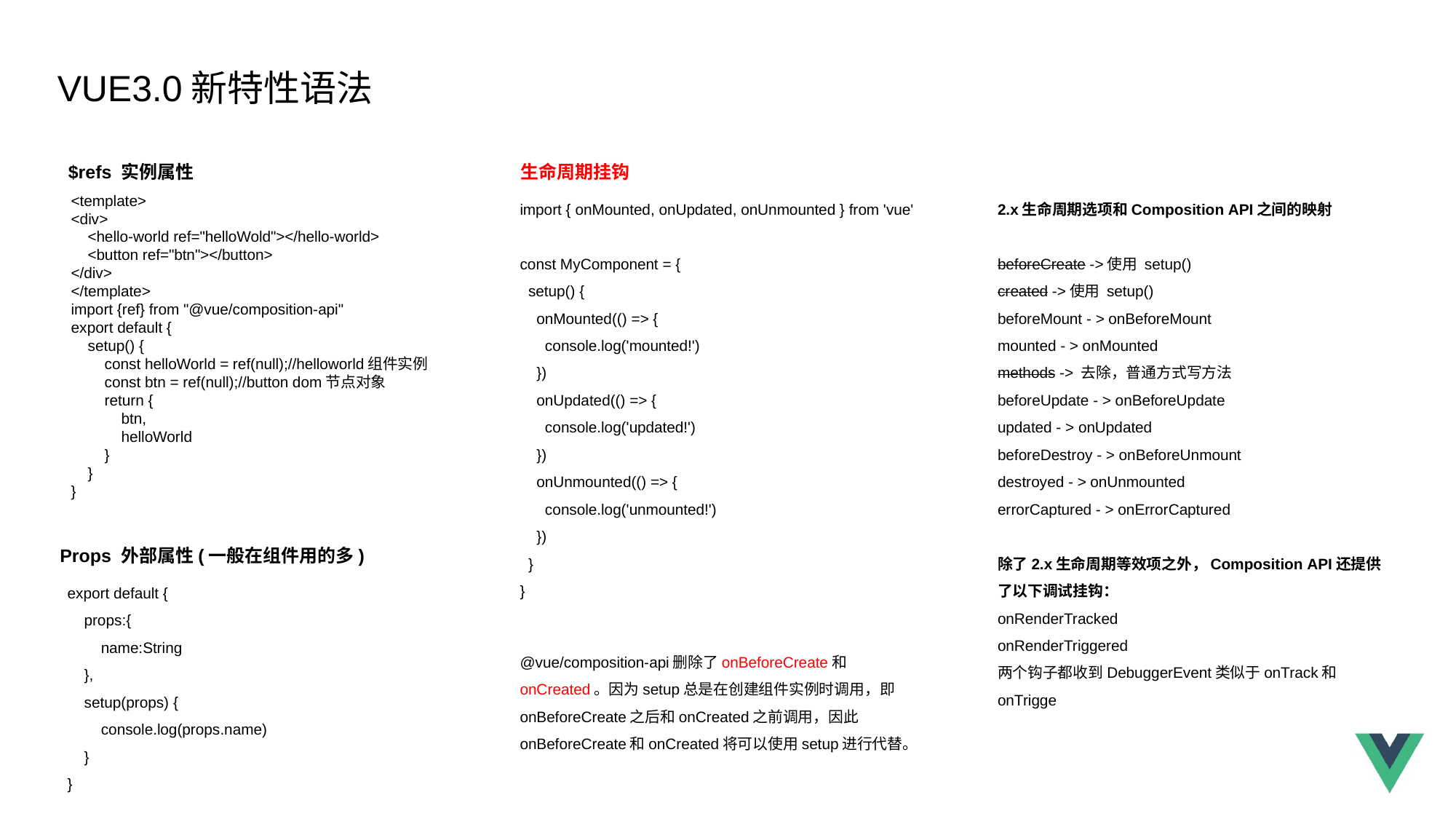

VUE3.0新特性语法
$refs 实例属性
生命周期挂钩
<template>
<div>
    <hello-world ref="helloWold"></hello-world>
    <button ref="btn"></button>
</div>
</template>
import {ref} from "@vue/composition-api"
export default {
    setup() {
        const helloWorld = ref(null);//helloworld组件实例
        const btn = ref(null);//button dom节点对象
        return {
            btn,
            helloWorld
        }
    }
}
import { onMounted, onUpdated, onUnmounted } from 'vue'
const MyComponent = {
  setup() {
    onMounted(() => {
      console.log('mounted!')
    })
    onUpdated(() => {
      console.log('updated!')
    })
    onUnmounted(() => {
      console.log('unmounted!')
    })
  }
}
2.x生命周期选项和Composition API之间的映射
beforeCreate ->使用 setup()
created ->使用 setup()
beforeMount - > onBeforeMount
mounted - > onMounted
methods -> 去除，普通方式写方法
beforeUpdate - > onBeforeUpdate
updated - > onUpdated
beforeDestroy - > onBeforeUnmount
destroyed - > onUnmounted
errorCaptured - > onErrorCaptured
除了2.x生命周期等效项之外，Composition API还提供了以下调试挂钩：
onRenderTracked
onRenderTriggered
两个钩子都收到DebuggerEvent类似于onTrack和onTrigge
Props 外部属性(一般在组件用的多)
export default {
    props:{
        name:String
    },
    setup(props) {
        console.log(props.name)
    }
}
@vue/composition-api删除了onBeforeCreate和onCreated。因为setup总是在创建组件实例时调用，即onBeforeCreate之后和onCreated之前调用，因此onBeforeCreate和onCreated将可以使用setup进行代替。